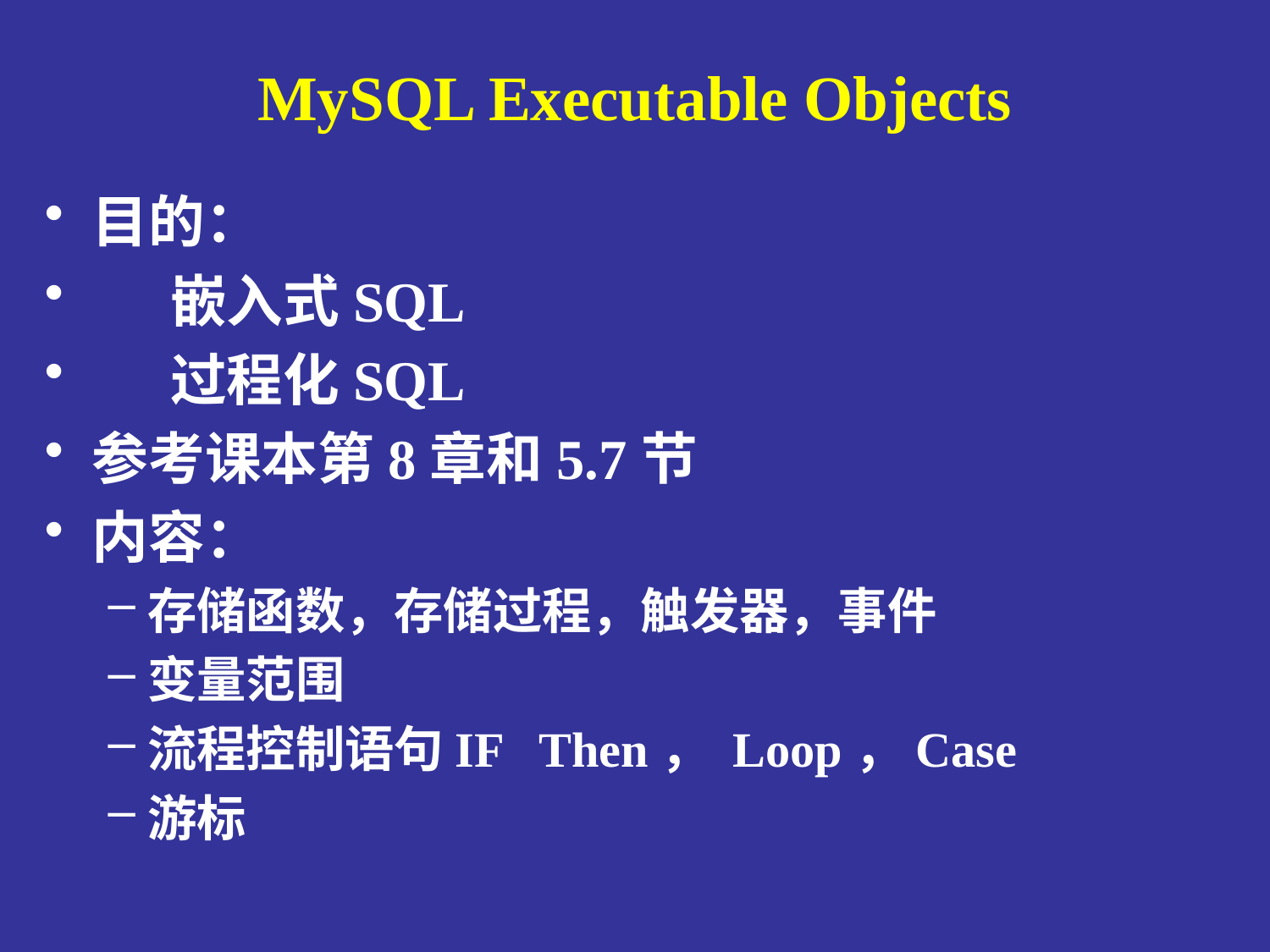

# MySQL Executable Objects
目的：
     嵌入式SQL
     过程化SQL
参考课本第8章和5.7节
内容：
存储函数，存储过程，触发器，事件
变量范围
流程控制语句IF   Then， Loop，Case
游标